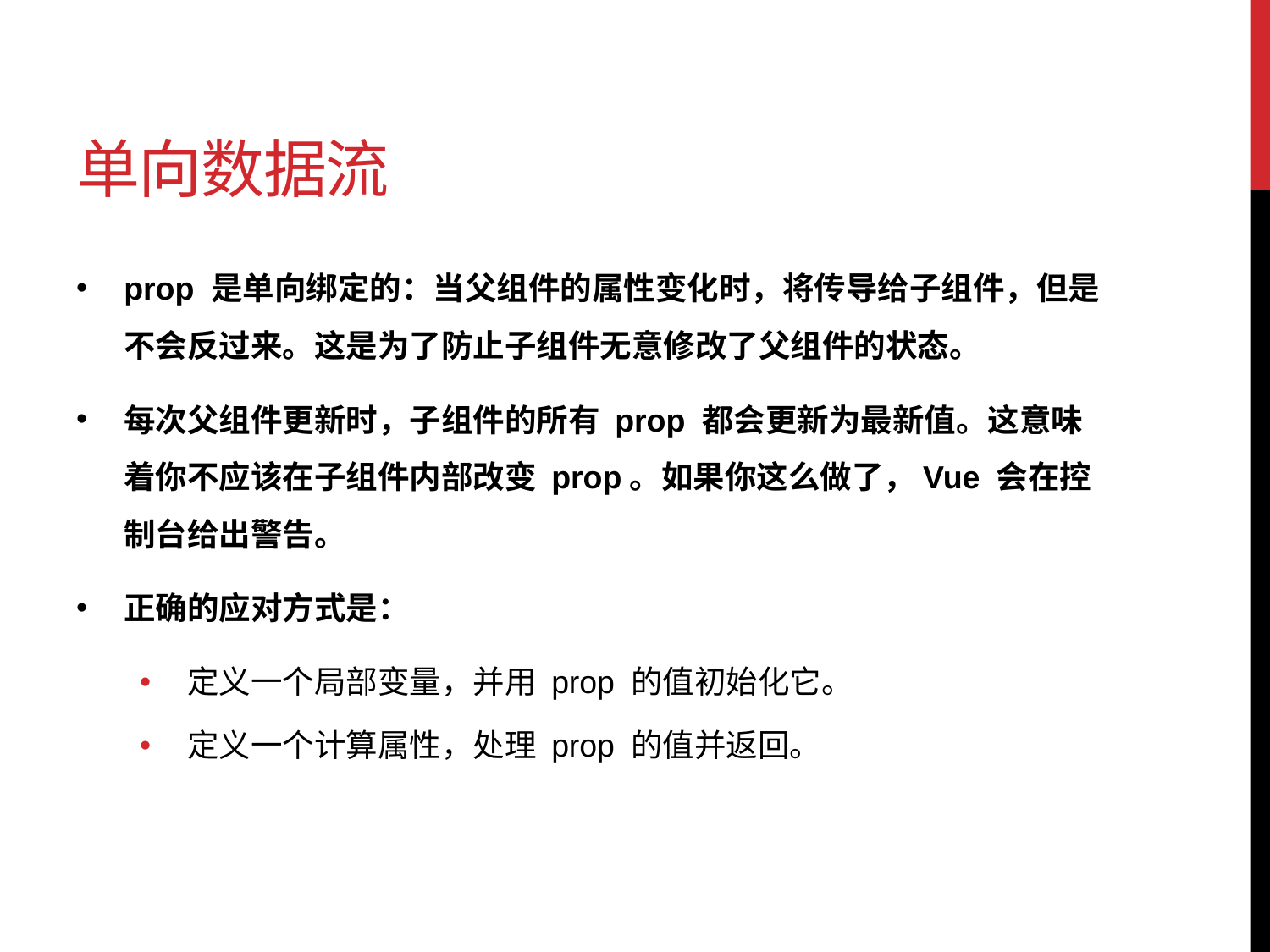

# 单向数据流
prop 是单向绑定的：当父组件的属性变化时，将传导给子组件，但是不会反过来。这是为了防止子组件无意修改了父组件的状态。
每次父组件更新时，子组件的所有 prop 都会更新为最新值。这意味着你不应该在子组件内部改变 prop。如果你这么做了，Vue 会在控制台给出警告。
正确的应对方式是：
定义一个局部变量，并用 prop 的值初始化它。
定义一个计算属性，处理 prop 的值并返回。